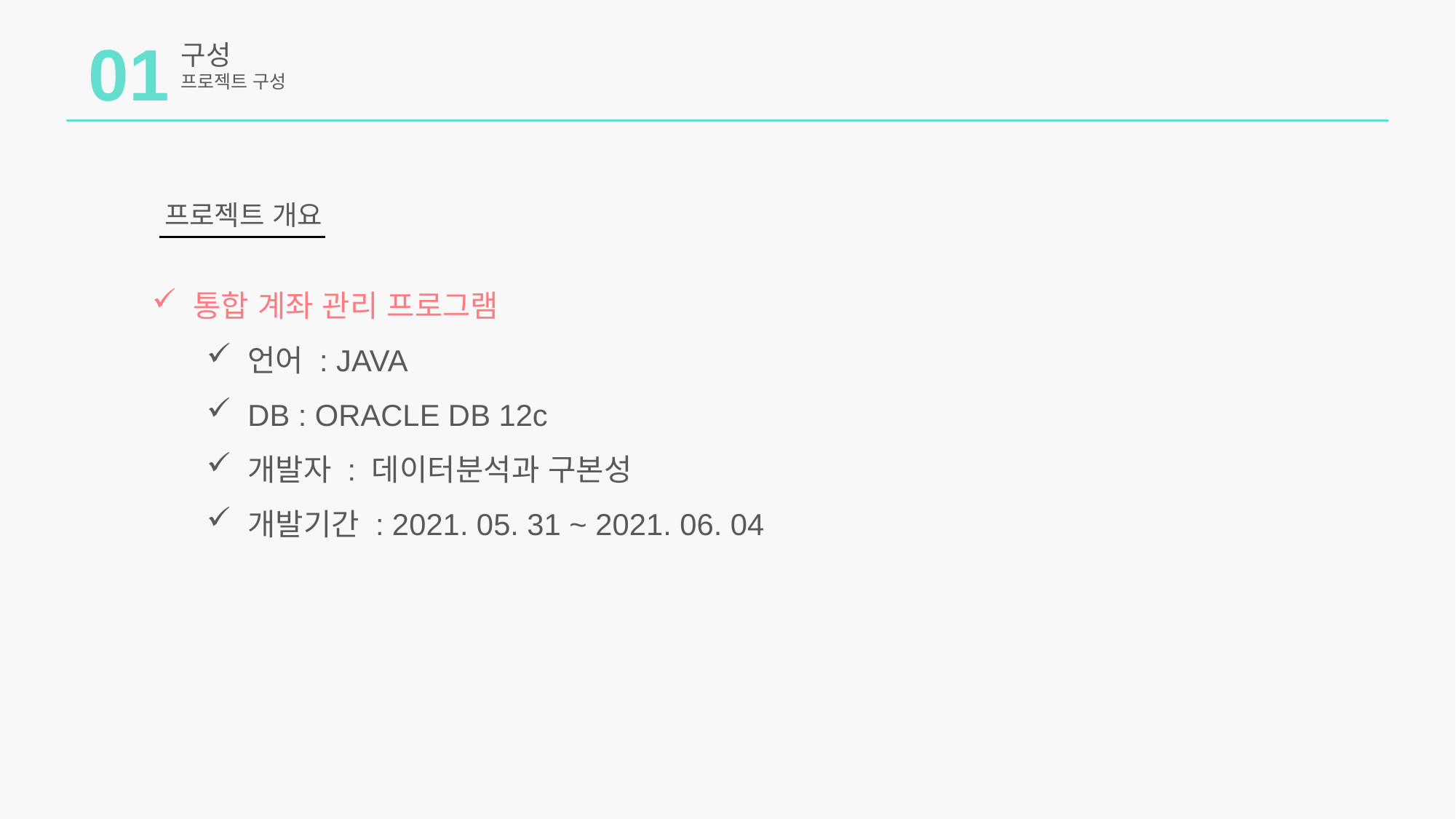

01
구성
프로젝트 구성

프로젝트 개요
통합 계좌 관리 프로그램
언어 : JAVA
DB : ORACLE DB 12c
개발자 : 데이터분석과 구본성
개발기간 : 2021. 05. 31 ~ 2021. 06. 04